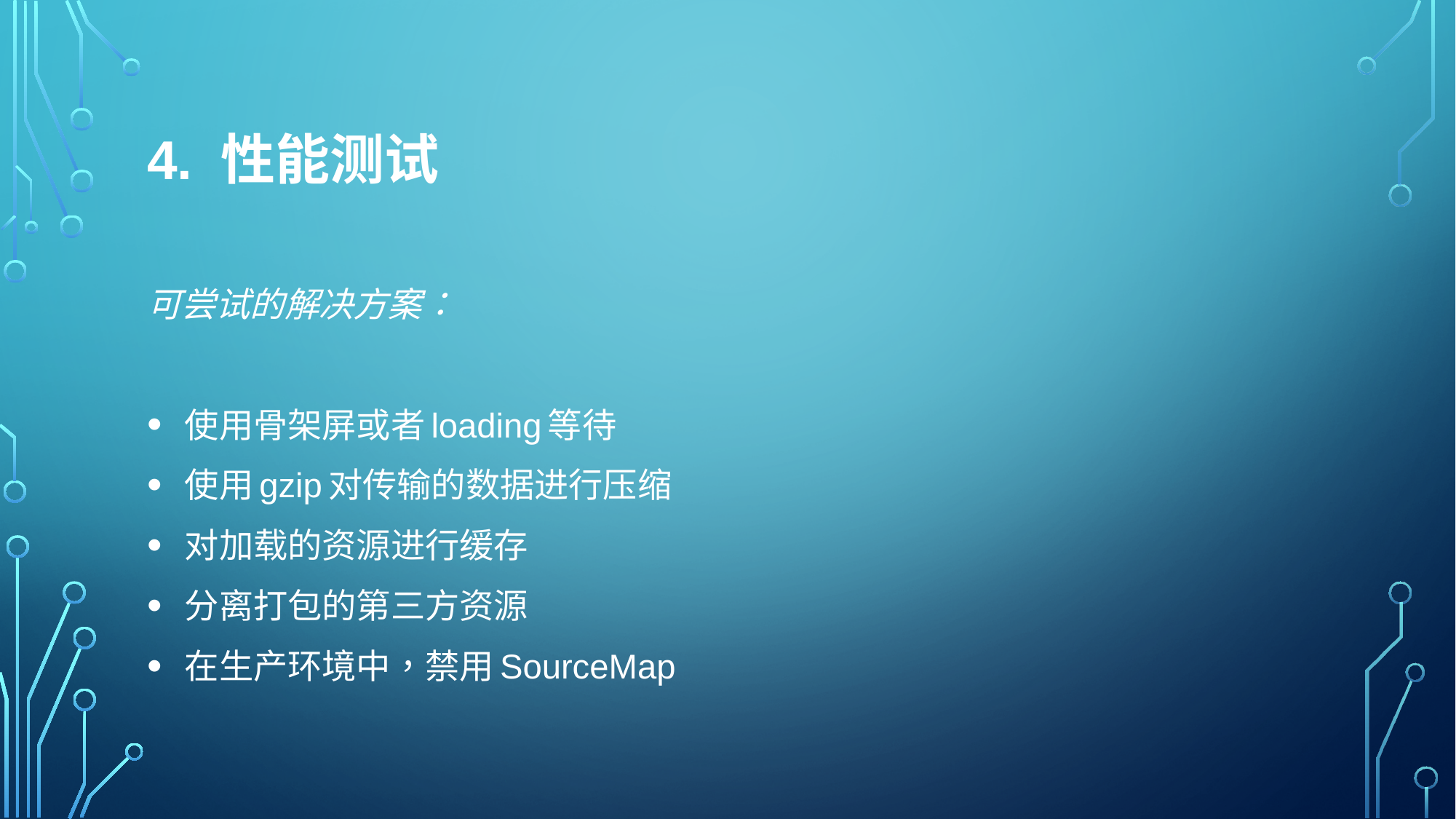

# 4. 性能测试
可尝试的解决方案：

使用骨架屏或者loading等待
使用gzip对传输的数据进行压缩
对加载的资源进行缓存
分离打包的第三方资源
在生产环境中，禁用SourceMap